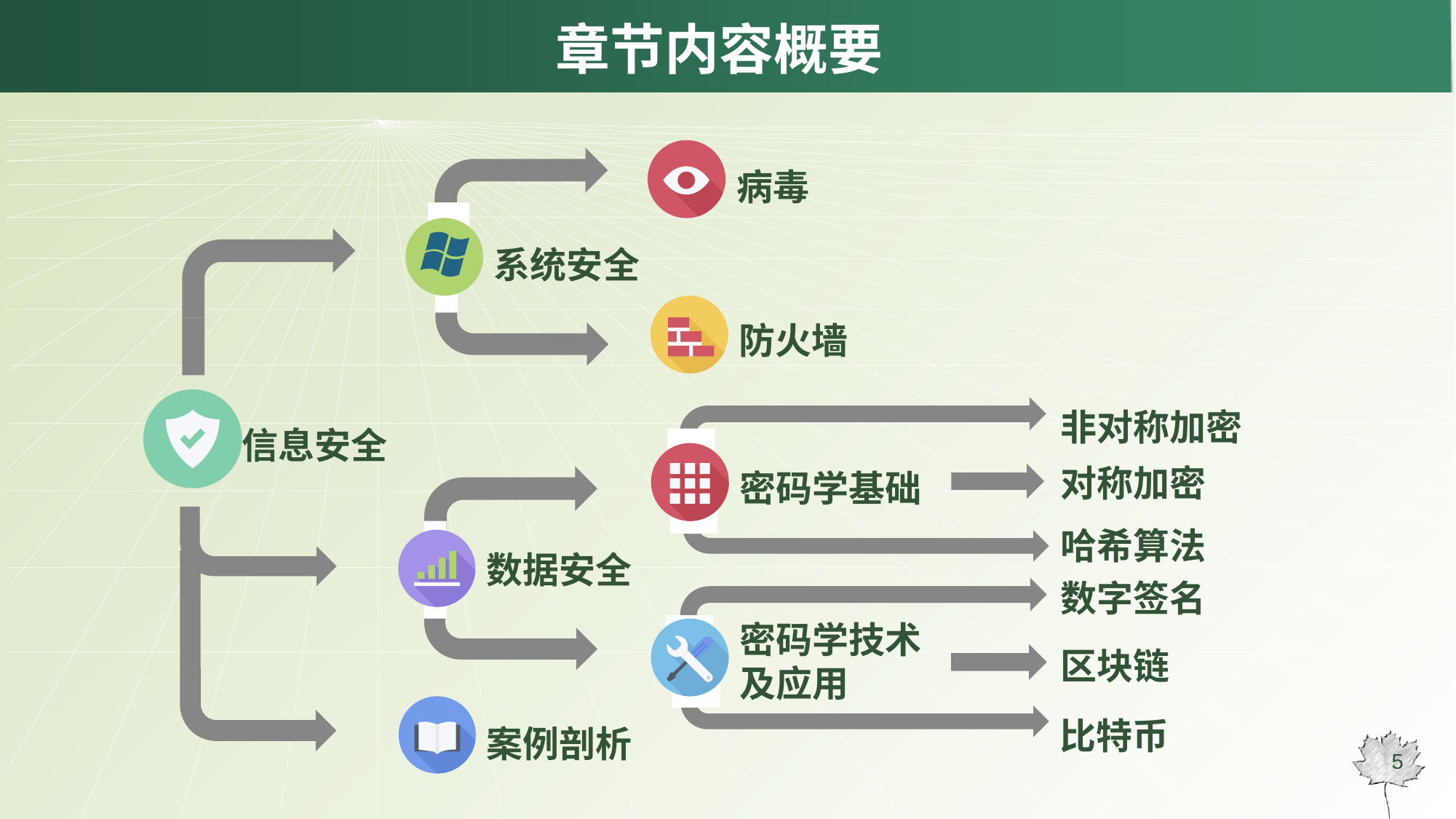

# 章节内容概要

病毒

系统安全

防火墙

信息安全

非对称加密

密码学基础
对称加密

哈希算法

数据安全

数字签名

密码学技术
及应用

区块链

案例剖析
比特币
5